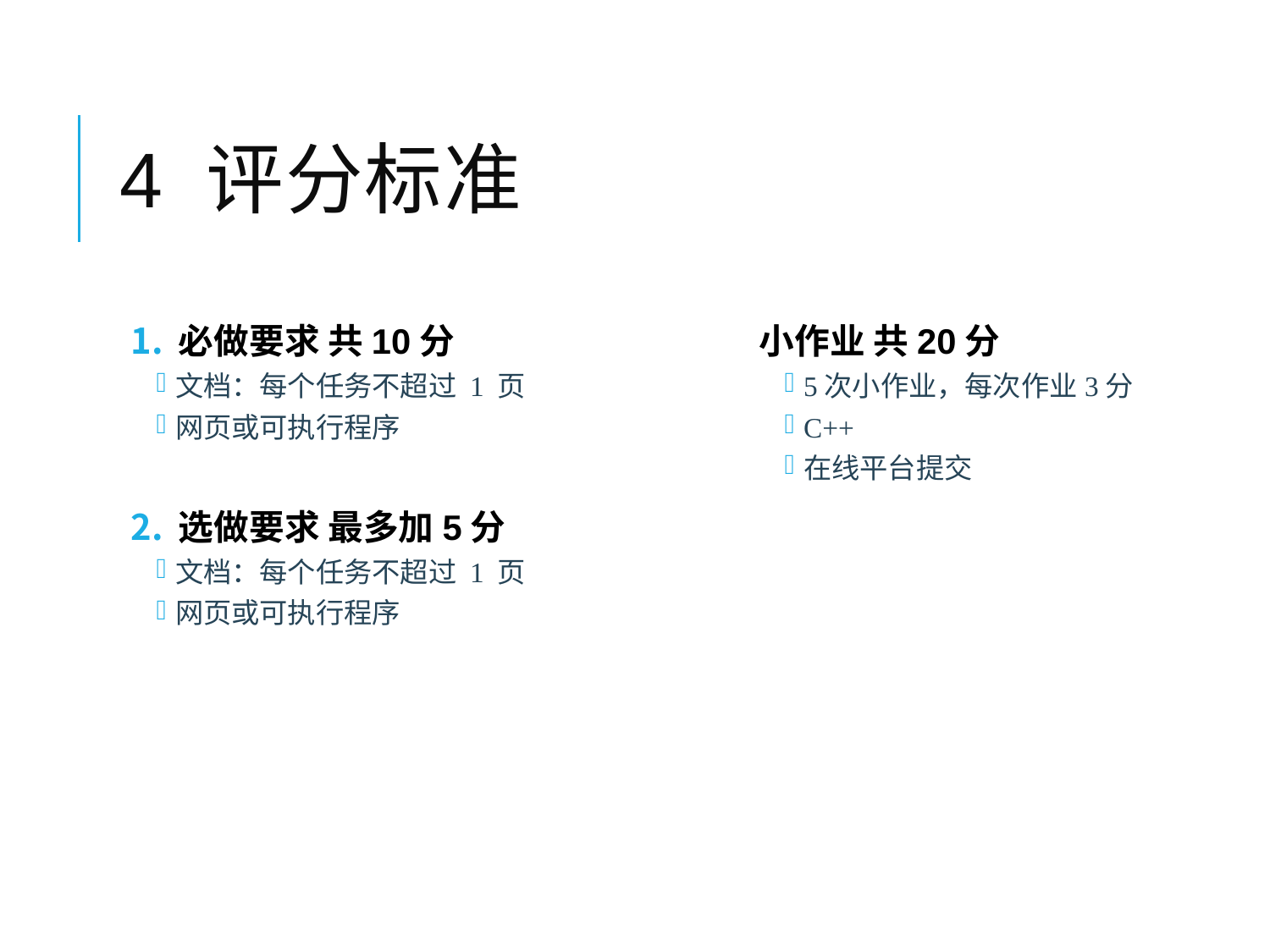

# 4 评分标准
必做要求 共10分
文档：每个任务不超过 1 页
网页或可执行程序

选做要求 最多加5分
文档：每个任务不超过 1 页
网页或可执行程序

小作业 共20分
5次小作业，每次作业3分
C++
在线平台提交